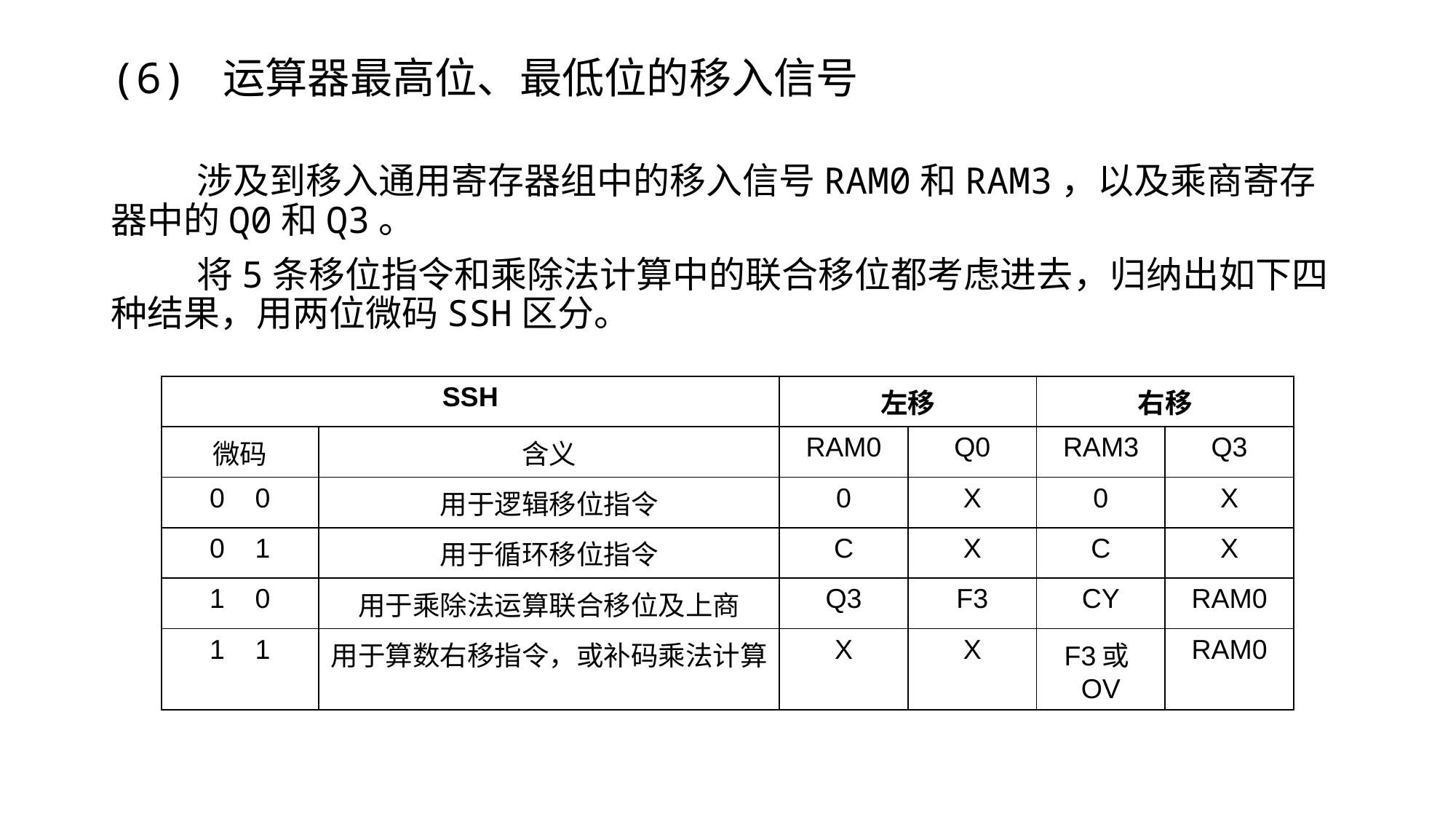

# (6) 运算器最高位、最低位的移入信号
涉及到移入通用寄存器组中的移入信号RAM0和RAM3，以及乘商寄存器中的Q0和Q3。
将5条移位指令和乘除法计算中的联合移位都考虑进去，归纳出如下四种结果，用两位微码SSH区分。
| SSH |  | 左移 |  | 右移 |  |
| --- | --- | --- | --- | --- | --- |
| 微码 | 含义 | RAM0 | Q0 | RAM3 | Q3 |
| 0 0 | 用于逻辑移位指令 | 0 | X | 0 | X |
| 0 1 | 用于循环移位指令 | C | X | C | X |
| 1 0 | 用于乘除法运算联合移位及上商 | Q3 | F3 | CY | RAM0 |
| 1 1 | 用于算数右移指令，或补码乘法计算 | X | X | F3或OV | RAM0 |